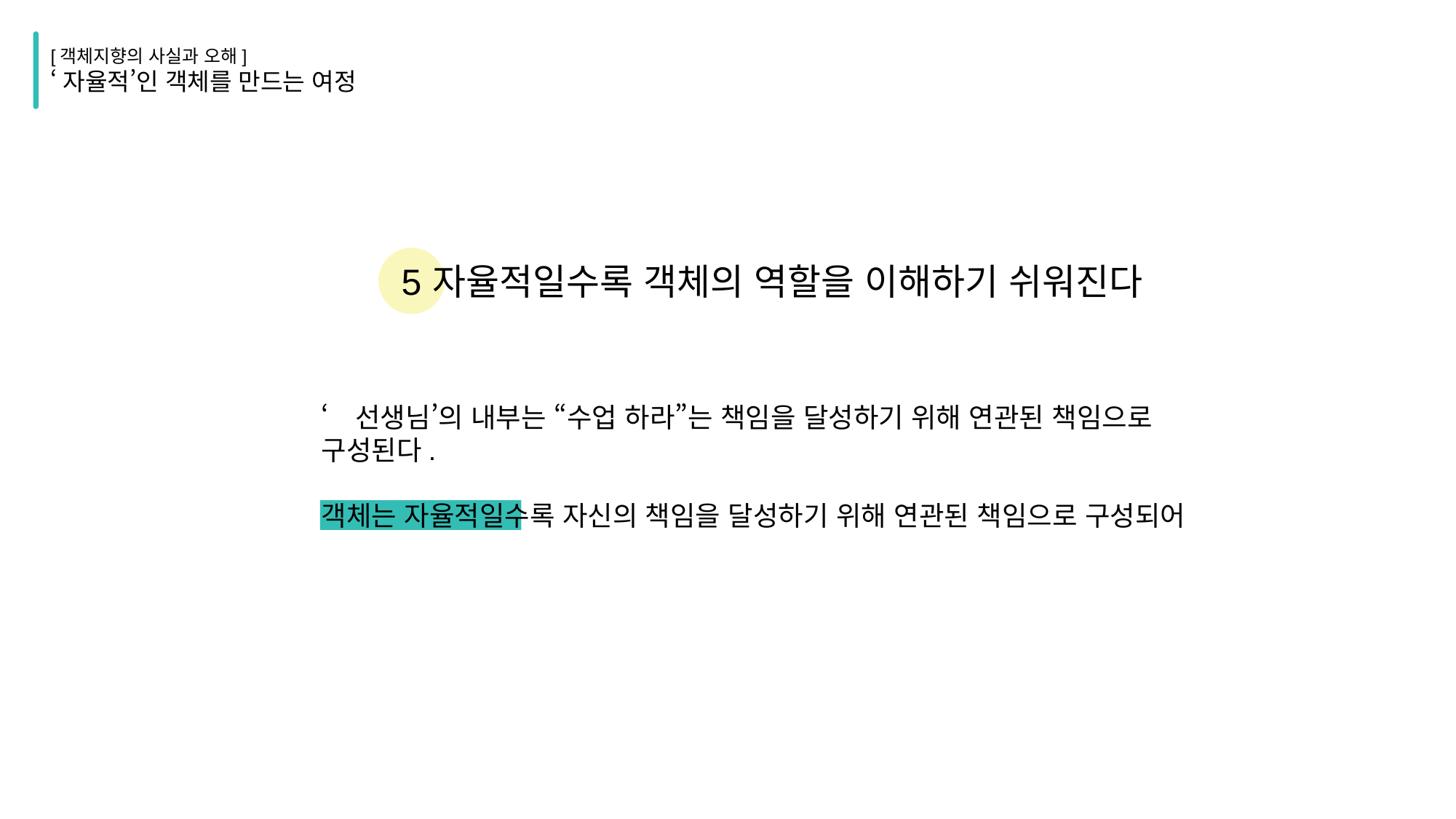

[객체지향의 사실과 오해]
‘자율적’인 객체를 만드는 여정

5
자율적일수록 객체의 역할을 이해하기 쉬워진다
‘선생님’의 내부는 “수업 하라”는 책임을 달성하기 위해 연관된 책임으로 구성된다.

객체는 자율적일수록 자신의 책임을 달성하기 위해 연관된 책임으로 구성되어
응집도가 높아진다.